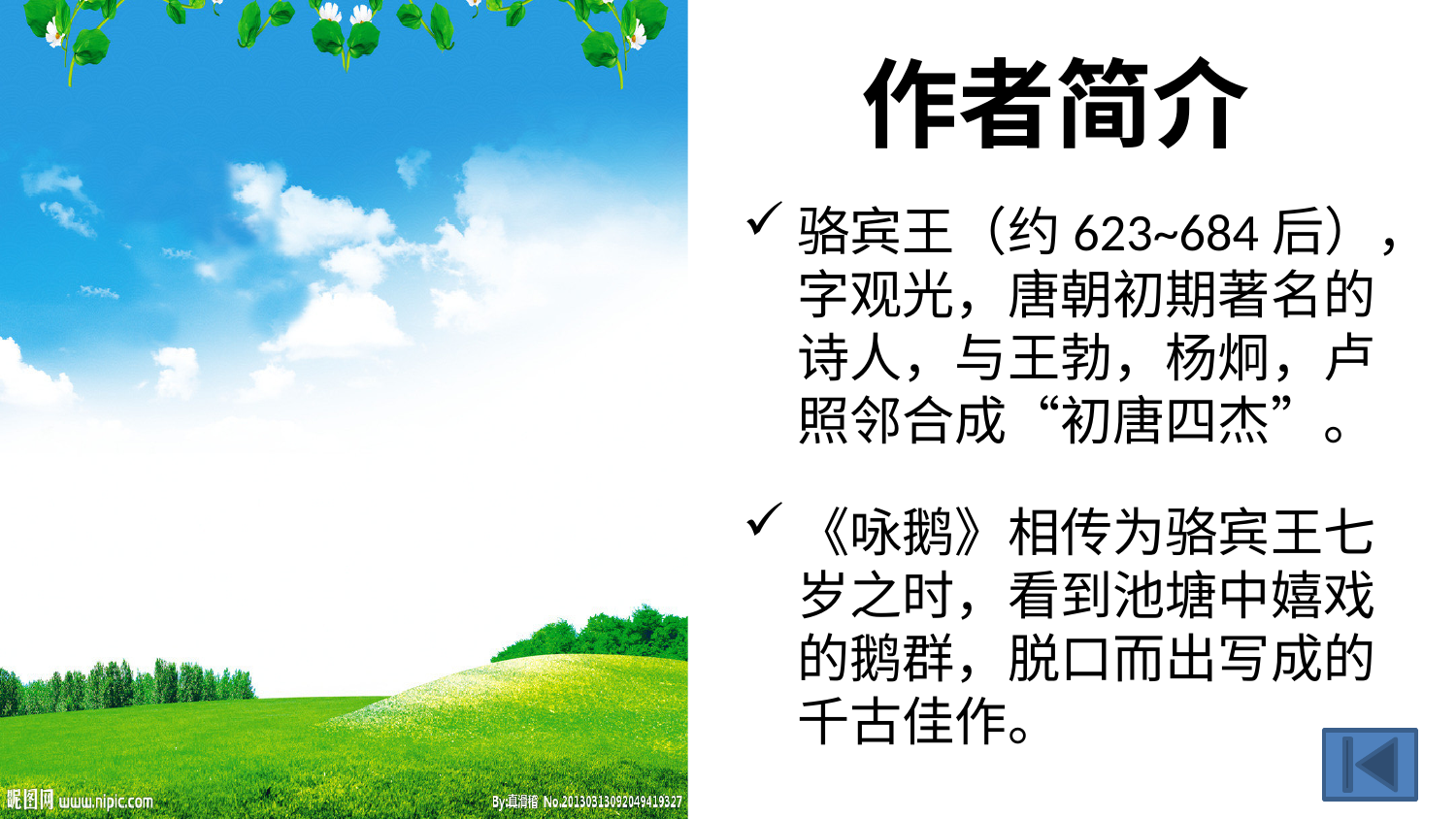

# 作者简介
骆宾王（约623~684后），字观光，唐朝初期著名的诗人，与王勃，杨炯，卢照邻合成“初唐四杰”。
《咏鹅》相传为骆宾王七岁之时，看到池塘中嬉戏的鹅群，脱口而出写成的千古佳作。